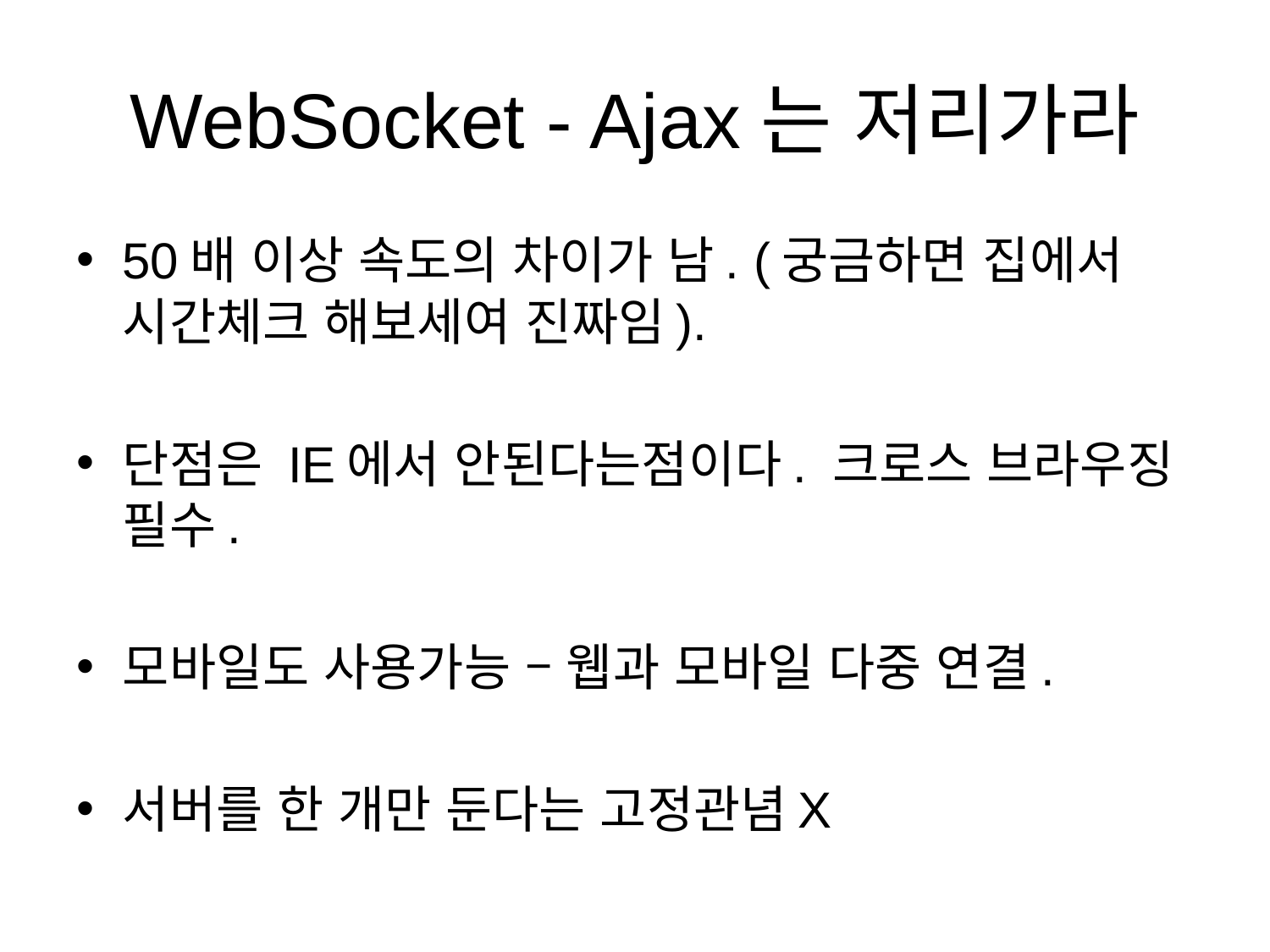

# WebSocket - Ajax는 저리가라
50배 이상 속도의 차이가 남. (궁금하면 집에서 시간체크 해보세여 진짜임).

단점은 IE에서 안된다는점이다. 크로스 브라우징 필수.

모바일도 사용가능 – 웹과 모바일 다중 연결.

서버를 한 개만 둔다는 고정관념X